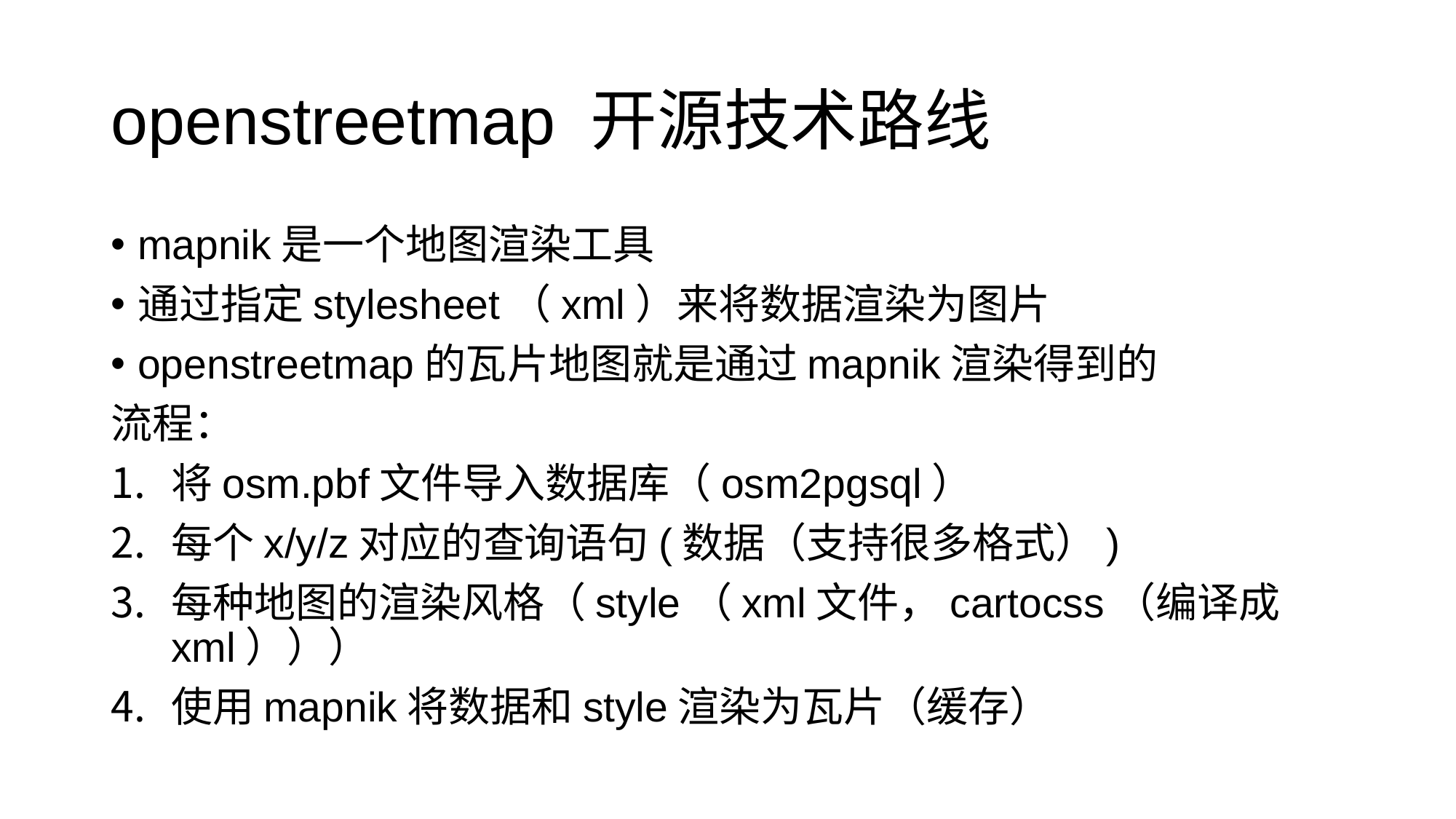

# openstreetmap 开源技术路线
mapnik是一个地图渲染工具
通过指定stylesheet（xml）来将数据渲染为图片
openstreetmap的瓦片地图就是通过mapnik渲染得到的
流程：
将osm.pbf文件导入数据库（osm2pgsql）
每个x/y/z对应的查询语句(数据（支持很多格式）)
每种地图的渲染风格（style（xml文件，cartocss（编译成xml）））
使用mapnik将数据和style渲染为瓦片（缓存）